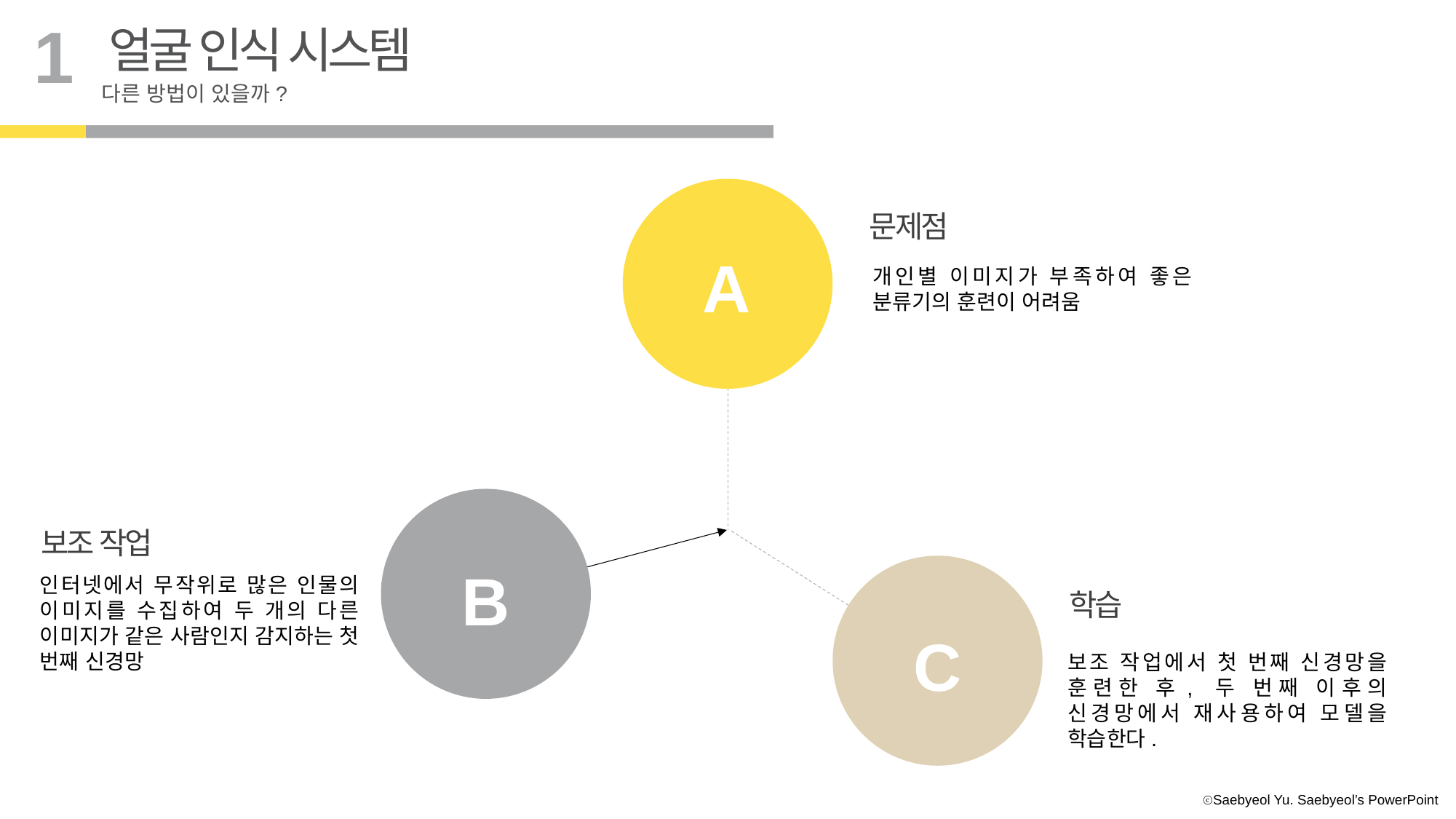

1
얼굴 인식 시스템
다른 방법이 있을까?

문제점
개인별 이미지가 부족하여 좋은 분류기의 훈련이 어려움
A

보조 작업
인터넷에서 무작위로 많은 인물의 이미지를 수집하여 두 개의 다른 이미지가 같은 사람인지 감지하는 첫 번째 신경망
B

학습
보조 작업에서 첫 번째 신경망을 훈련한 후, 두 번째 이후의 신경망에서 재사용하여 모델을 학습한다.
C